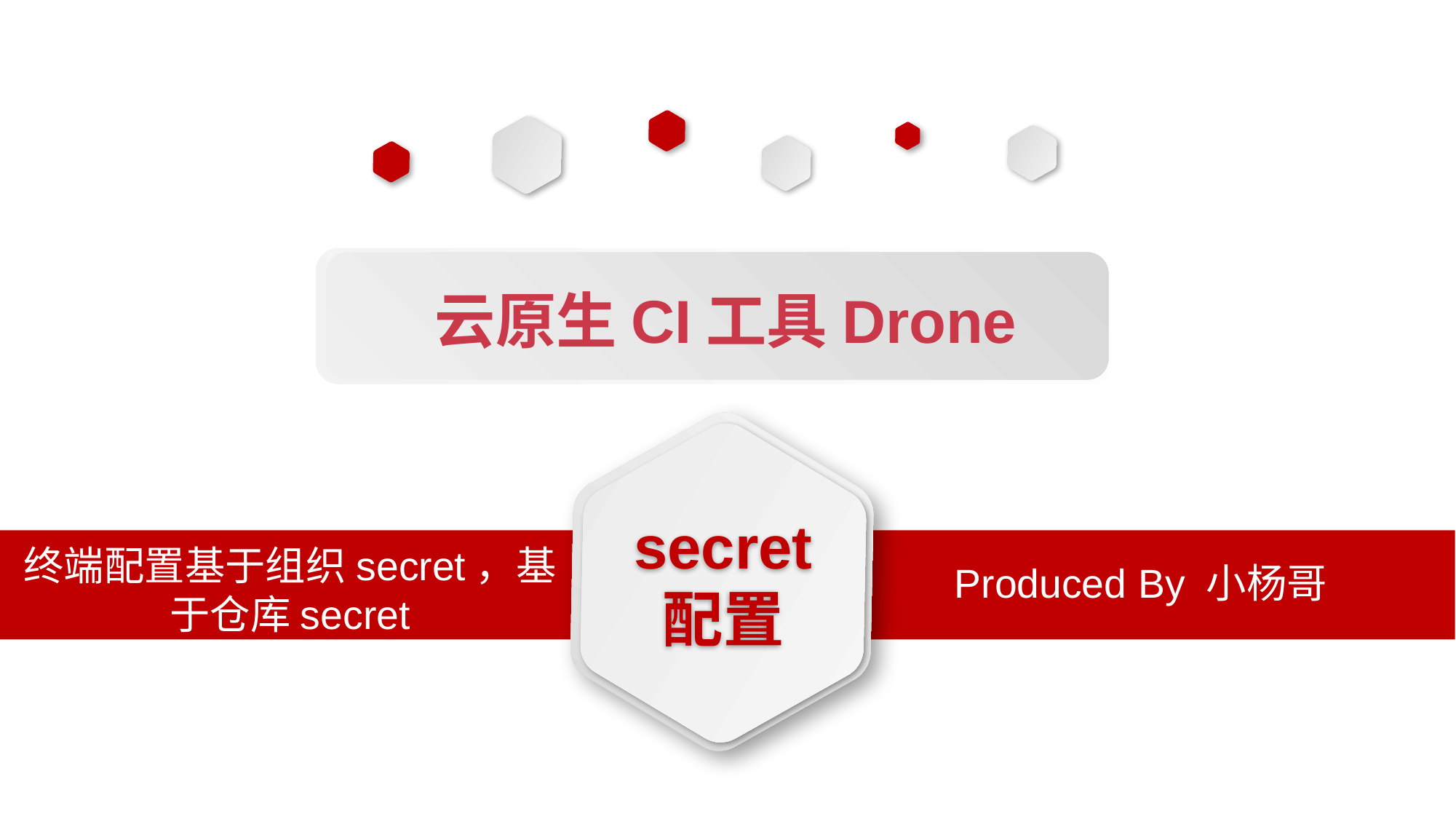

云原生CI工具Drone

终端配置基于组织secret，基于仓库secret
secret
配置
Produced By 小杨哥